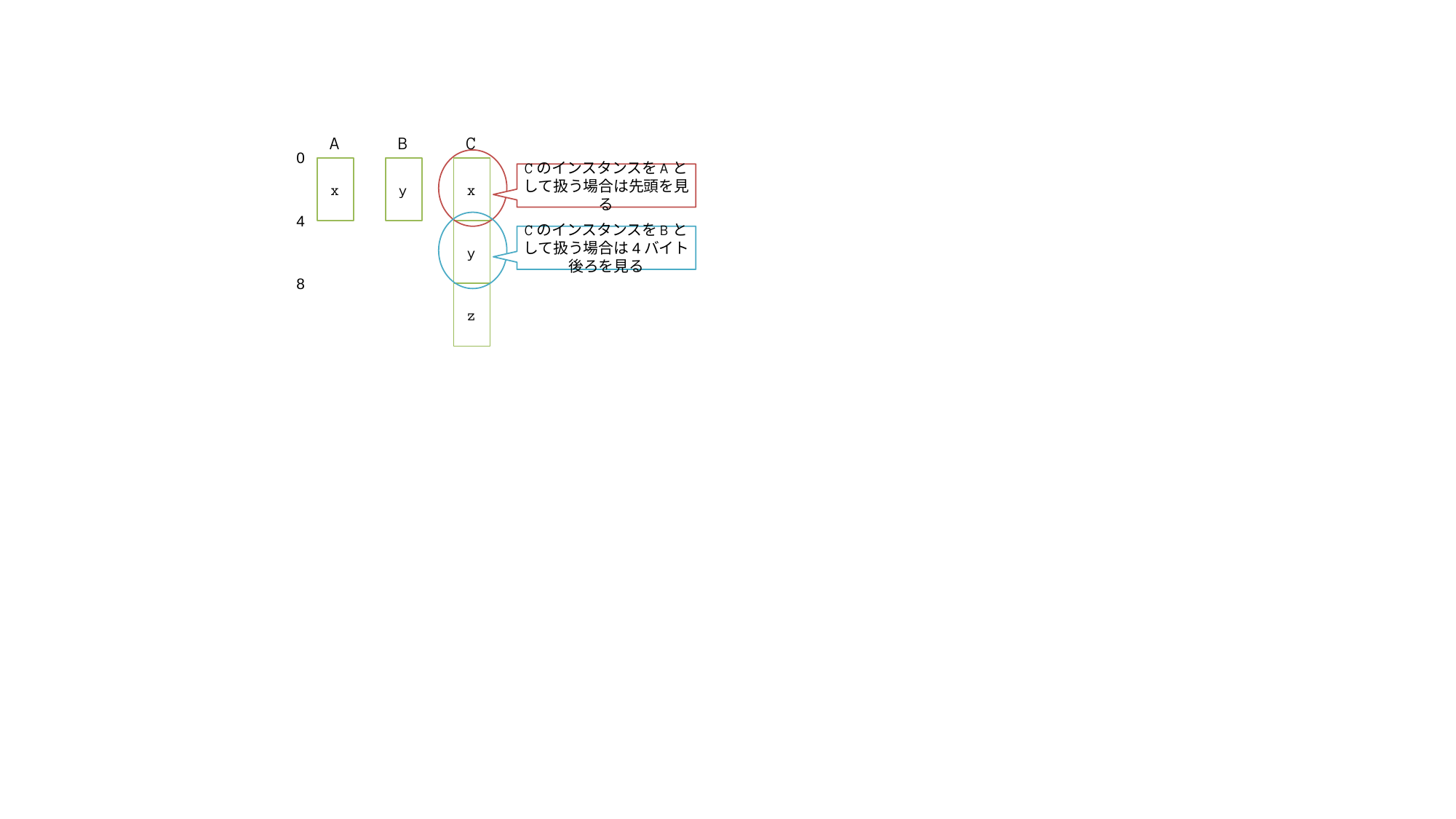

A
B
C
0

x
y
x
CのインスタンスをAとして扱う場合は先頭を見る
4

y
CのインスタンスをBとして扱う場合は4バイト後ろを見る
8
z